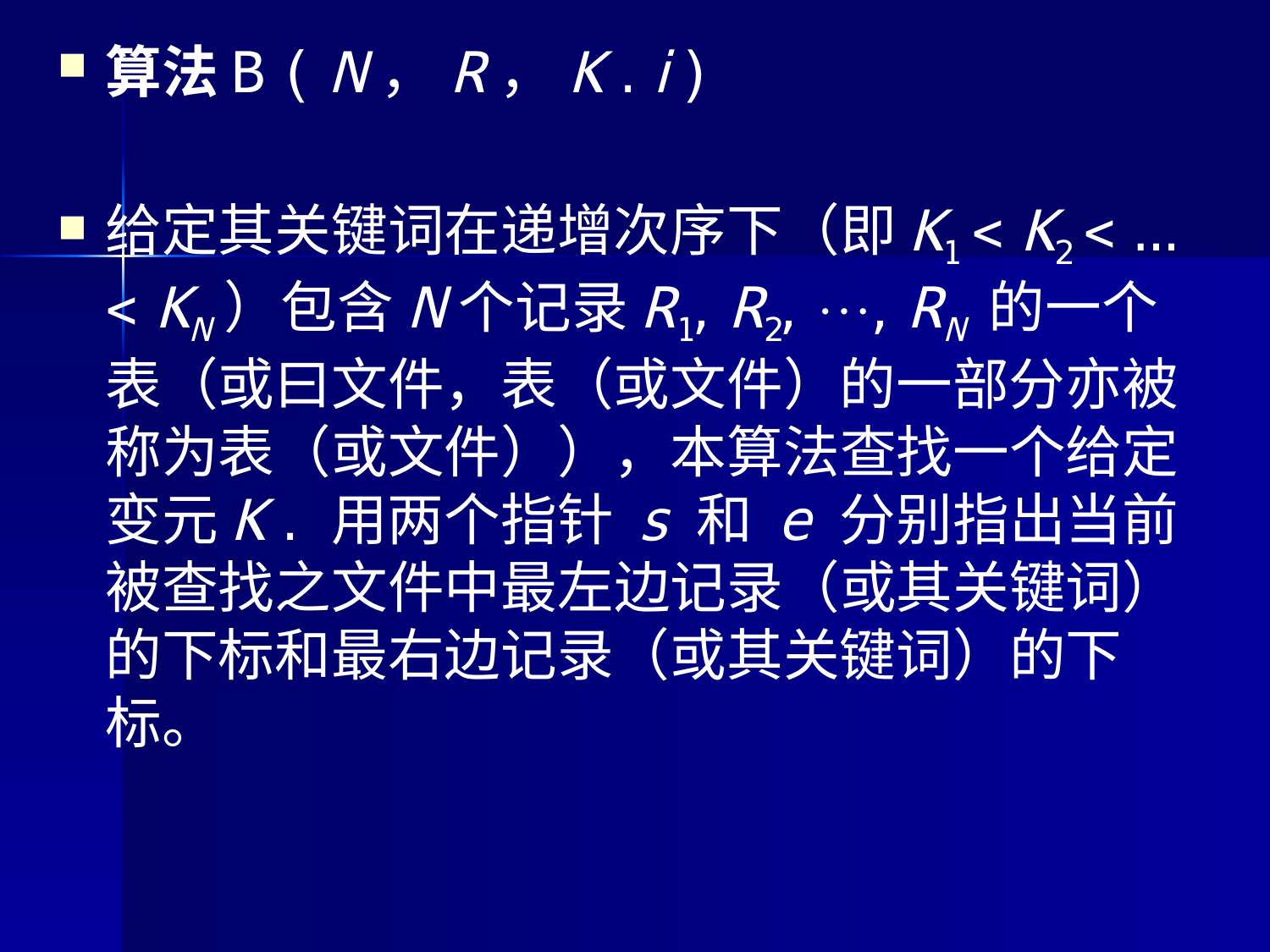

算法B ( N，R，K . i )

给定其关键词在递增次序下（即K1 < K2 < … < KN）包含N个记录R1, R2, …, RN 的一个表（或曰文件，表（或文件）的一部分亦被称为表（或文件）），本算法查找一个给定变元K . 用两个指针 s 和 e 分别指出当前被查找之文件中最左边记录（或其关键词）的下标和最右边记录（或其关键词）的下标。